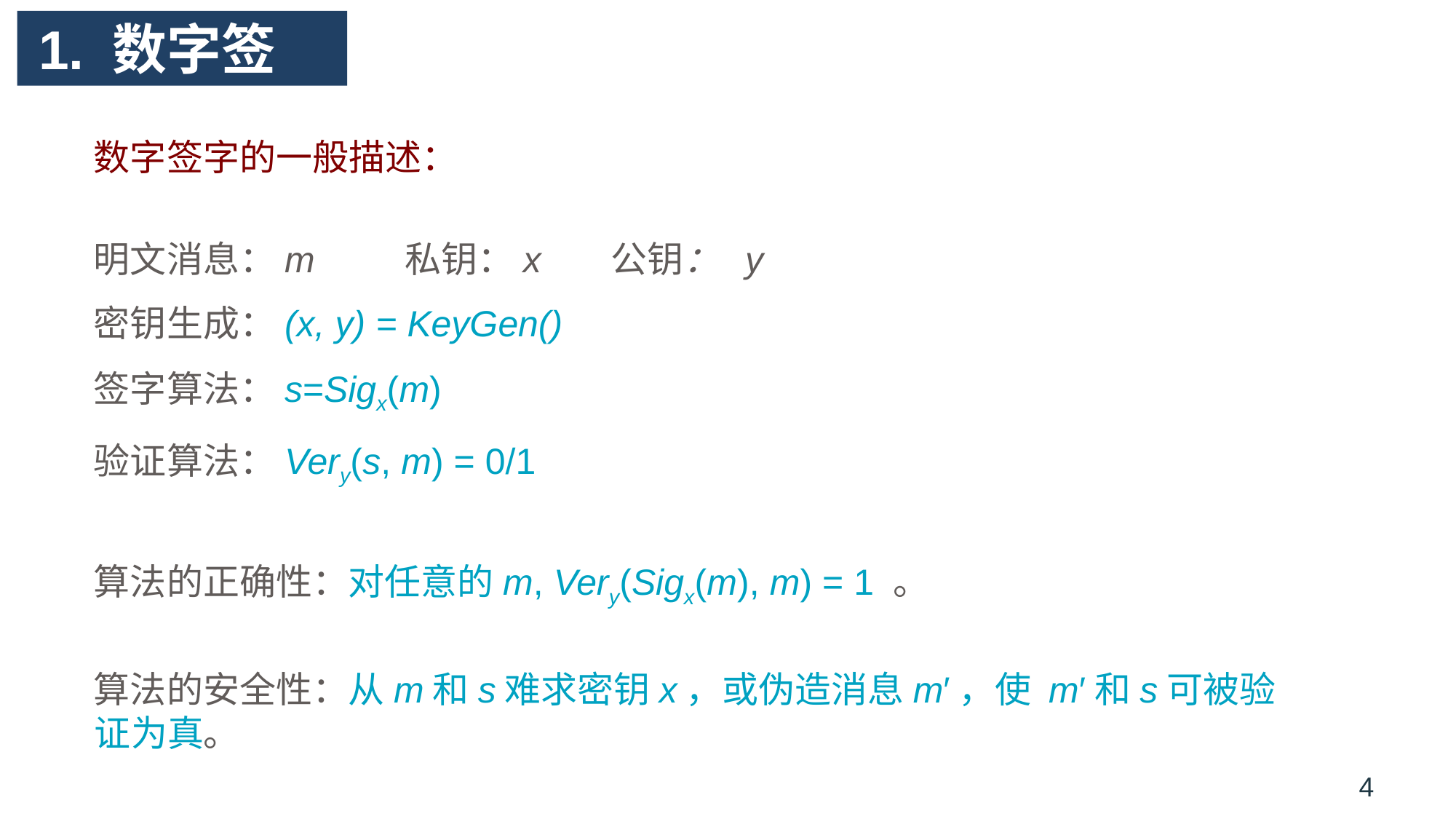

# 1. 数字签名
数字签字的一般描述：

明文消息：m        私钥：x      公钥：  y
密钥生成：(x, y) = KeyGen()
签字算法：s=Sigx(m)
验证算法：Very(s, m) = 0/1

算法的正确性：对任意的m, Very(Sigx(m), m) = 1 。

算法的安全性：从m和s难求密钥x，或伪造消息m′，使 m′和s可被验证为真。